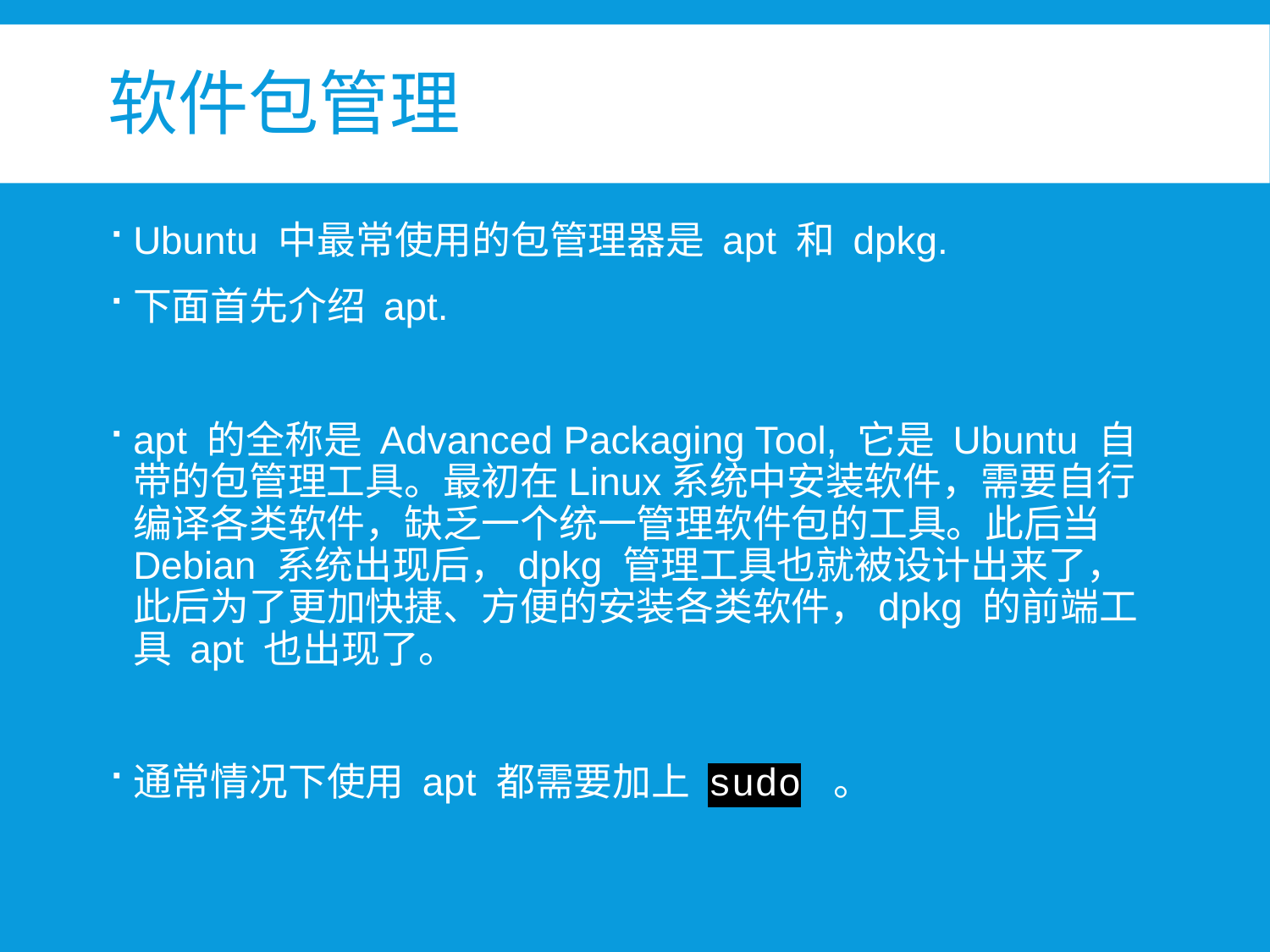

# 软件包管理
Ubuntu 中最常使用的包管理器是 apt 和 dpkg.
下面首先介绍 apt.

apt 的全称是 Advanced Packaging Tool, 它是 Ubuntu 自带的包管理工具。最初在Linux系统中安装软件，需要自行编译各类软件，缺乏一个统一管理软件包的工具。此后当 Debian 系统出现后，dpkg 管理工具也就被设计出来了，此后为了更加快捷、方便的安装各类软件，dpkg 的前端工具 apt 也出现了。

通常情况下使用 apt 都需要加上 sudo 。